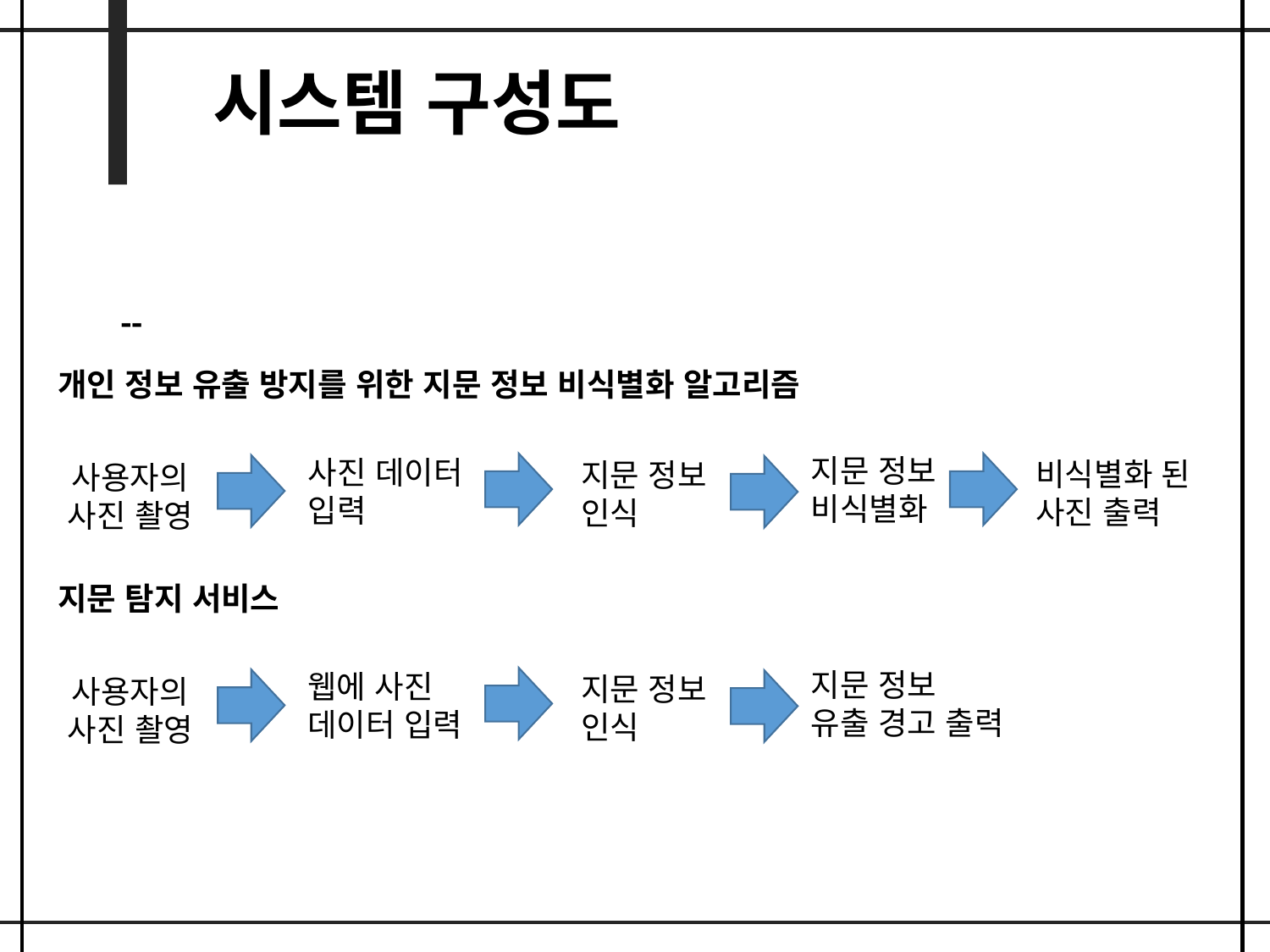

시스템 구성도
--
개인 정보 유출 방지를 위한 지문 정보 비식별화 알고리즘
지문 정보
비식별화
사진 데이터 입력
비식별화 된 사진 출력
지문 정보 인식
사용자의
사진 촬영

지문 탐지 서비스
지문 정보
유출 경고 출력
웹에 사진
데이터 입력
지문 정보 인식
사용자의
사진 촬영